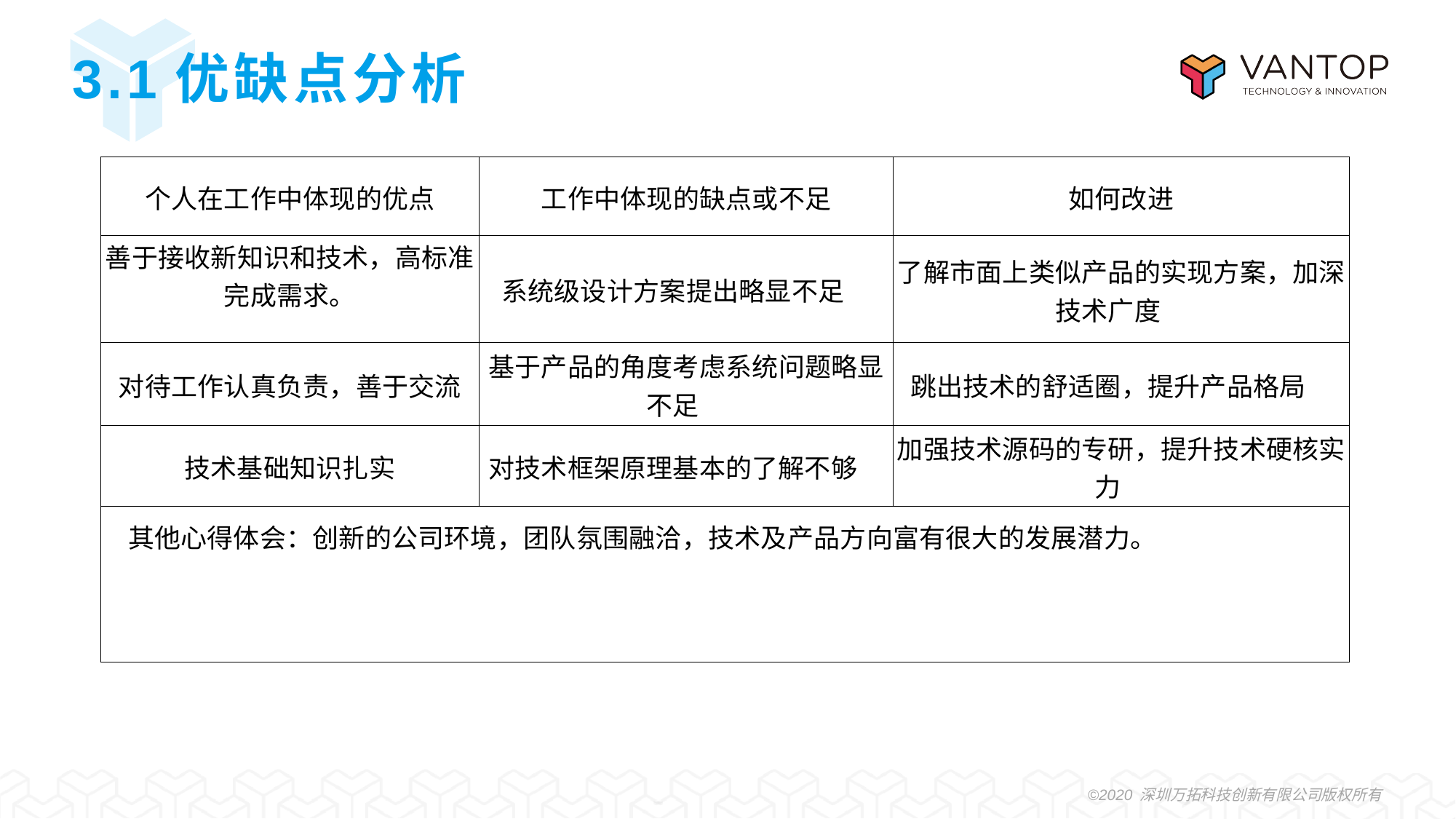

# 3.1优缺点分析
| 个人在工作中体现的优点 | 工作中体现的缺点或不足 | 如何改进 |
| --- | --- | --- |
| 善于接收新知识和技术，高标准完成需求。 | 系统级设计方案提出略显不足 | 了解市面上类似产品的实现方案，加深技术广度 |
| 对待工作认真负责，善于交流 | 基于产品的角度考虑系统问题略显不足 | 跳出技术的舒适圈，提升产品格局 |
| 技术基础知识扎实 | 对技术框架原理基本的了解不够 | 加强技术源码的专研，提升技术硬核实力 |
| 其他心得体会：创新的公司环境，团队氛围融洽，技术及产品方向富有很大的发展潜力。 |  |  |